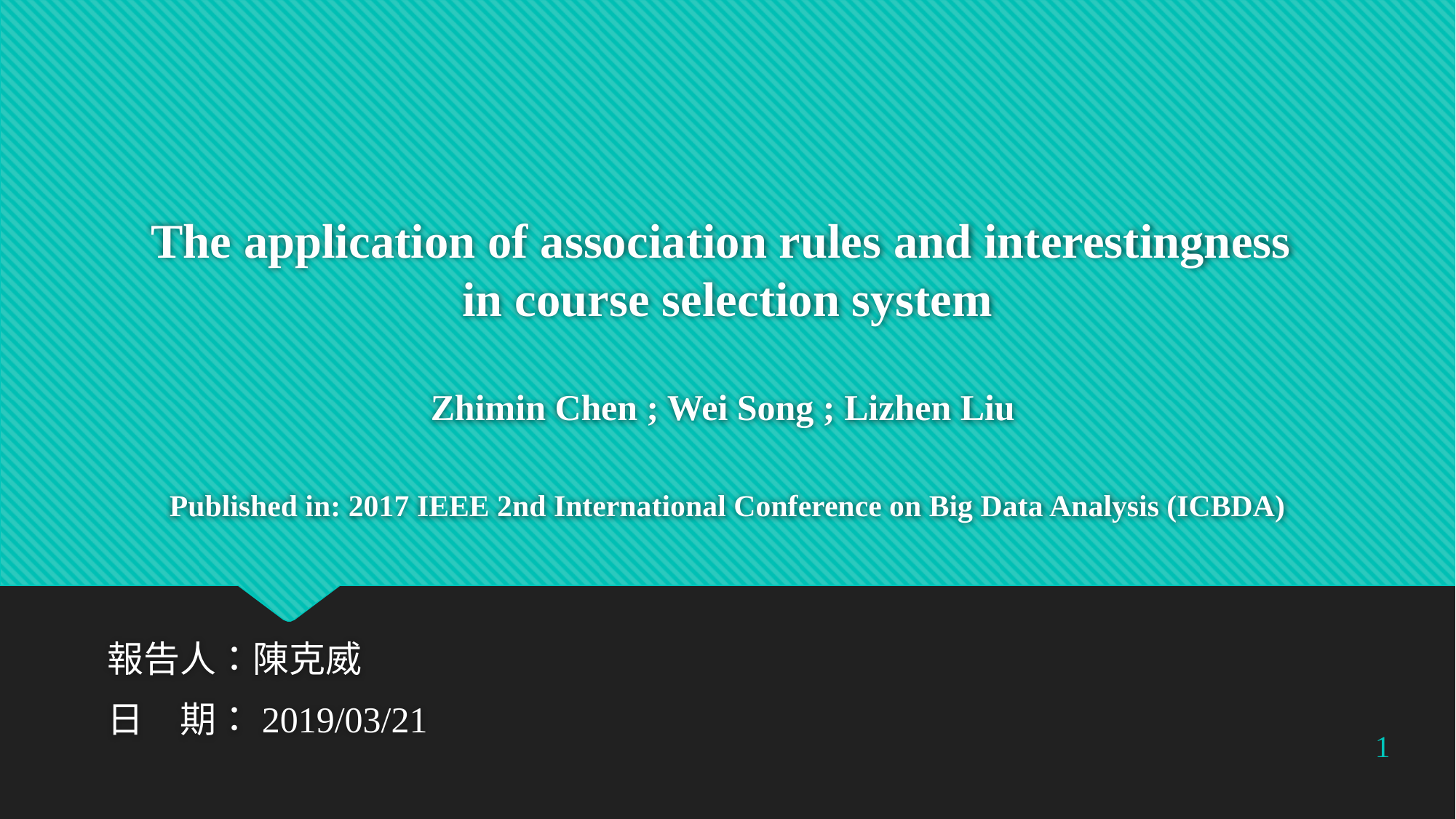

# The application of association rules and interestingness in course selection system Zhimin Chen ; Wei Song ; Lizhen Liu Published in: 2017 IEEE 2nd International Conference on Big Data Analysis (ICBDA)
報告人：陳克威
日　期：2019/03/21

1